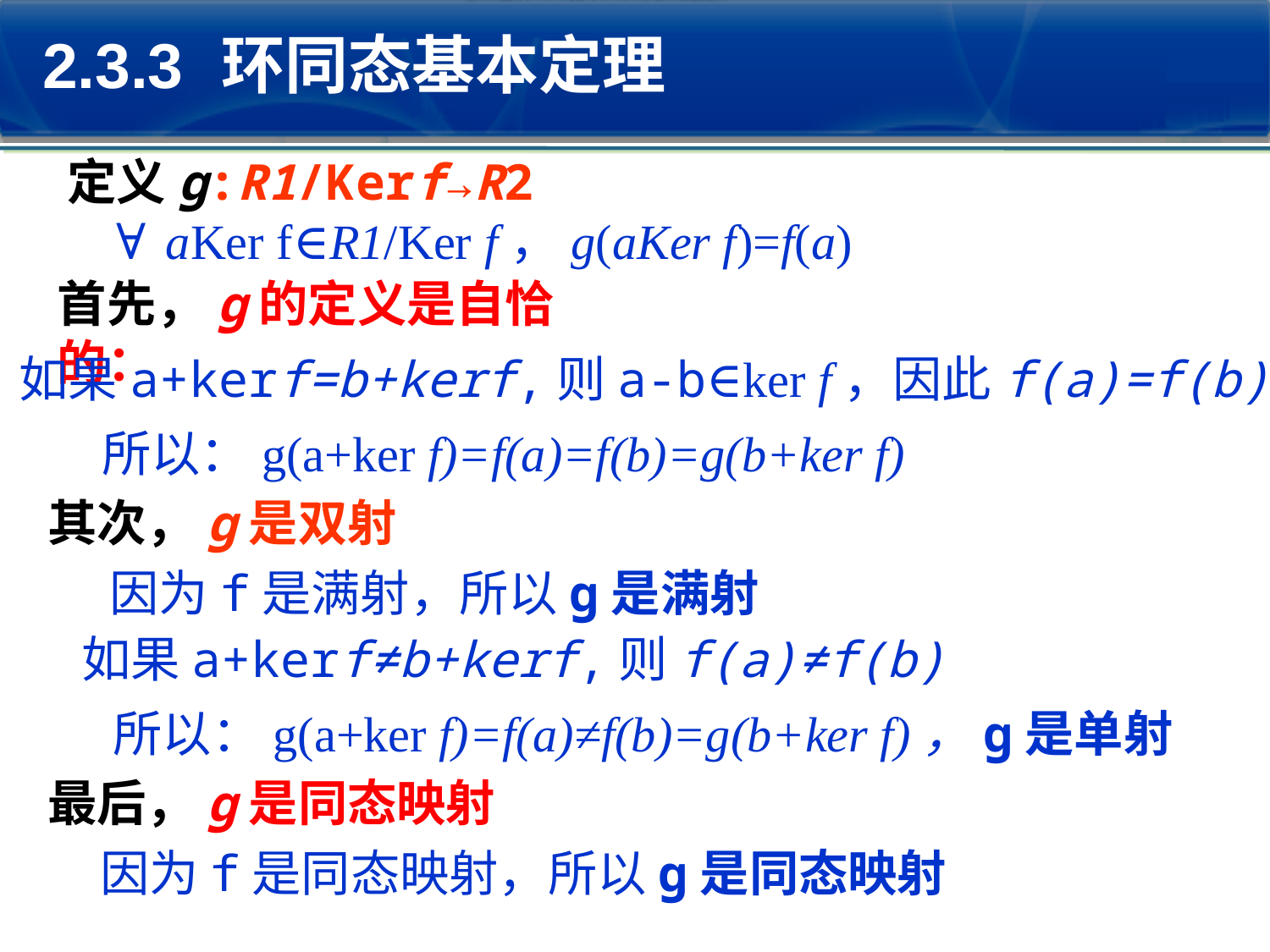

2.3.3 环同态基本定理
定义g:R1/Kerf→R2
    ∀aKer f∈R1/Ker f，g(aKer f)=f(a)
首先，g的定义是自恰的：
如果a+kerf=b+kerf,则a-b∈ker f，因此f(a)=f(b)
所以：g(a+ker f)=f(a)=f(b)=g(b+ker f)
其次，g是双射
因为f是满射，所以g是满射
如果a+kerf≠b+kerf,则f(a)≠f(b)
所以：g(a+ker f)=f(a)≠f(b)=g(b+ker f)，g是单射
最后，g是同态映射
因为f是同态映射，所以g是同态映射